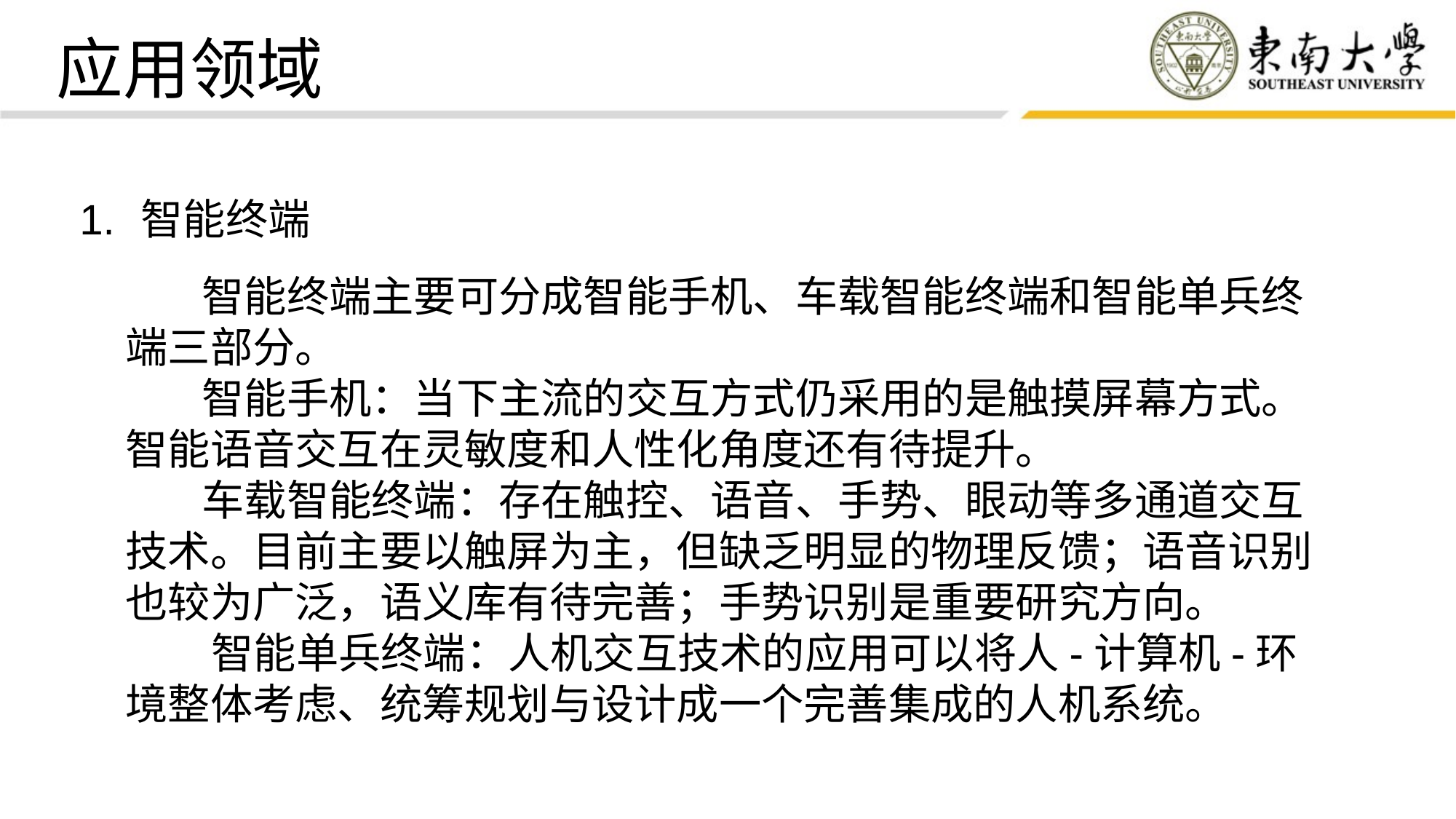

应用领域
智能终端
       智能终端主要可分成智能手机、车载智能终端和智能单兵终端三部分。
       智能手机：当下主流的交互方式仍采用的是触摸屏幕方式。智能语音交互在灵敏度和人性化角度还有待提升。
       车载智能终端：存在触控、语音、手势、眼动等多通道交互技术。目前主要以触屏为主，但缺乏明显的物理反馈；语音识别也较为广泛，语义库有待完善；手势识别是重要研究方向。
        智能单兵终端：人机交互技术的应用可以将人-计算机-环境整体考虑、统筹规划与设计成一个完善集成的人机系统。